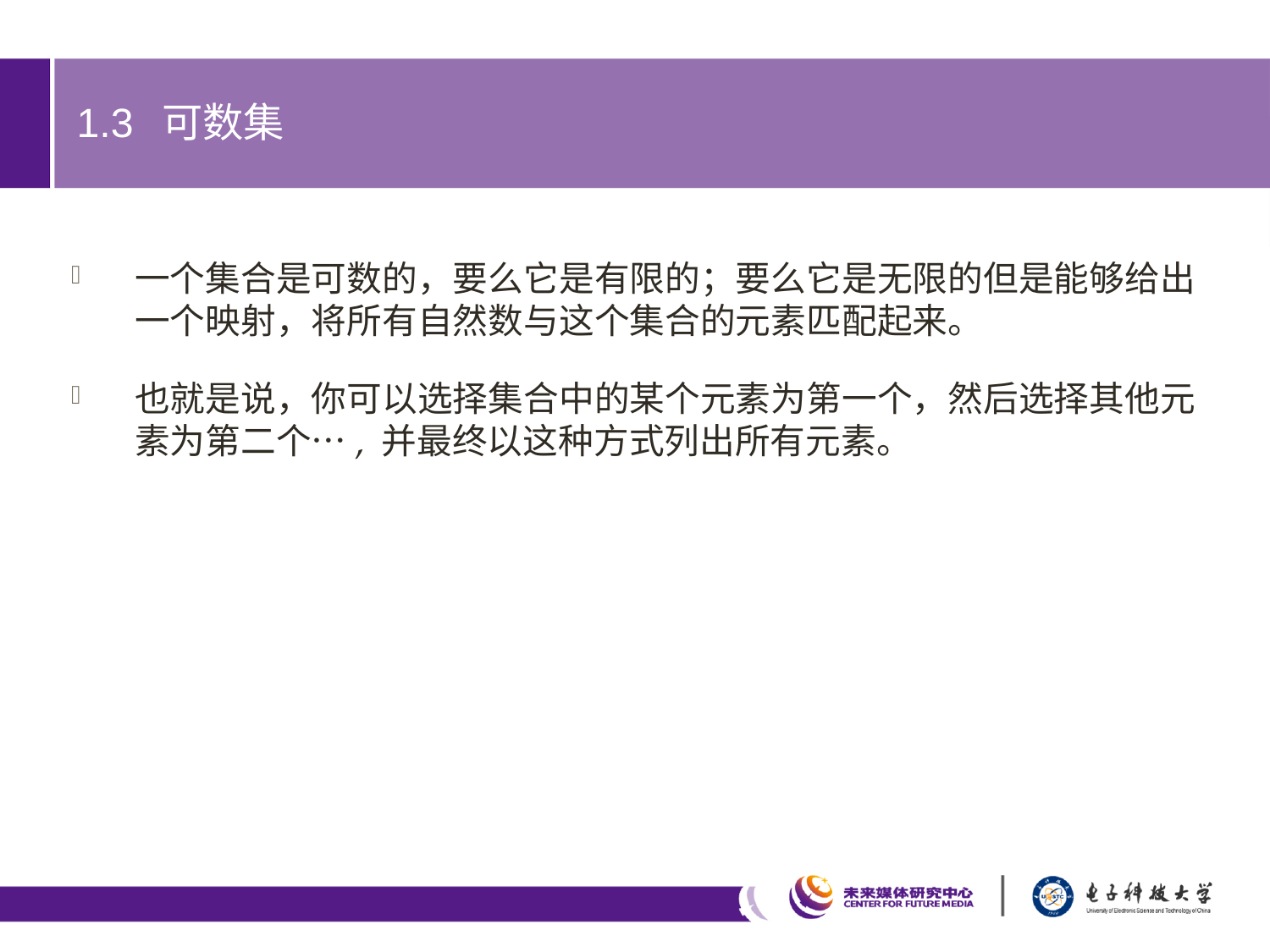

# 1.3 可数集
一个集合是可数的，要么它是有限的；要么它是无限的但是能够给出一个映射，将所有自然数与这个集合的元素匹配起来。
也就是说，你可以选择集合中的某个元素为第一个，然后选择其他元素为第二个…, 并最终以这种方式列出所有元素。